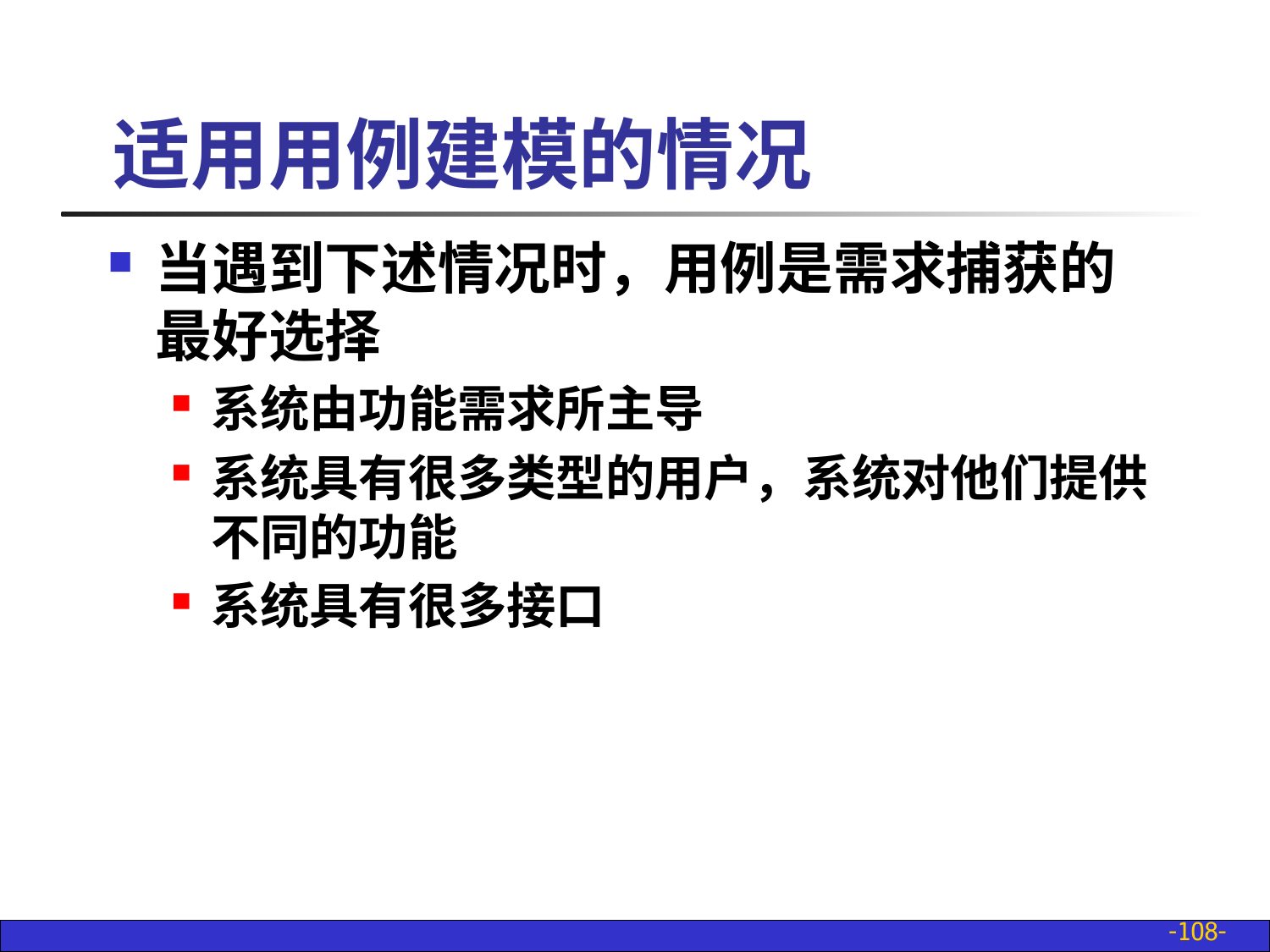

# 适用用例建模的情况
当遇到下述情况时，用例是需求捕获的最好选择
系统由功能需求所主导
系统具有很多类型的用户，系统对他们提供不同的功能
系统具有很多接口

-108-